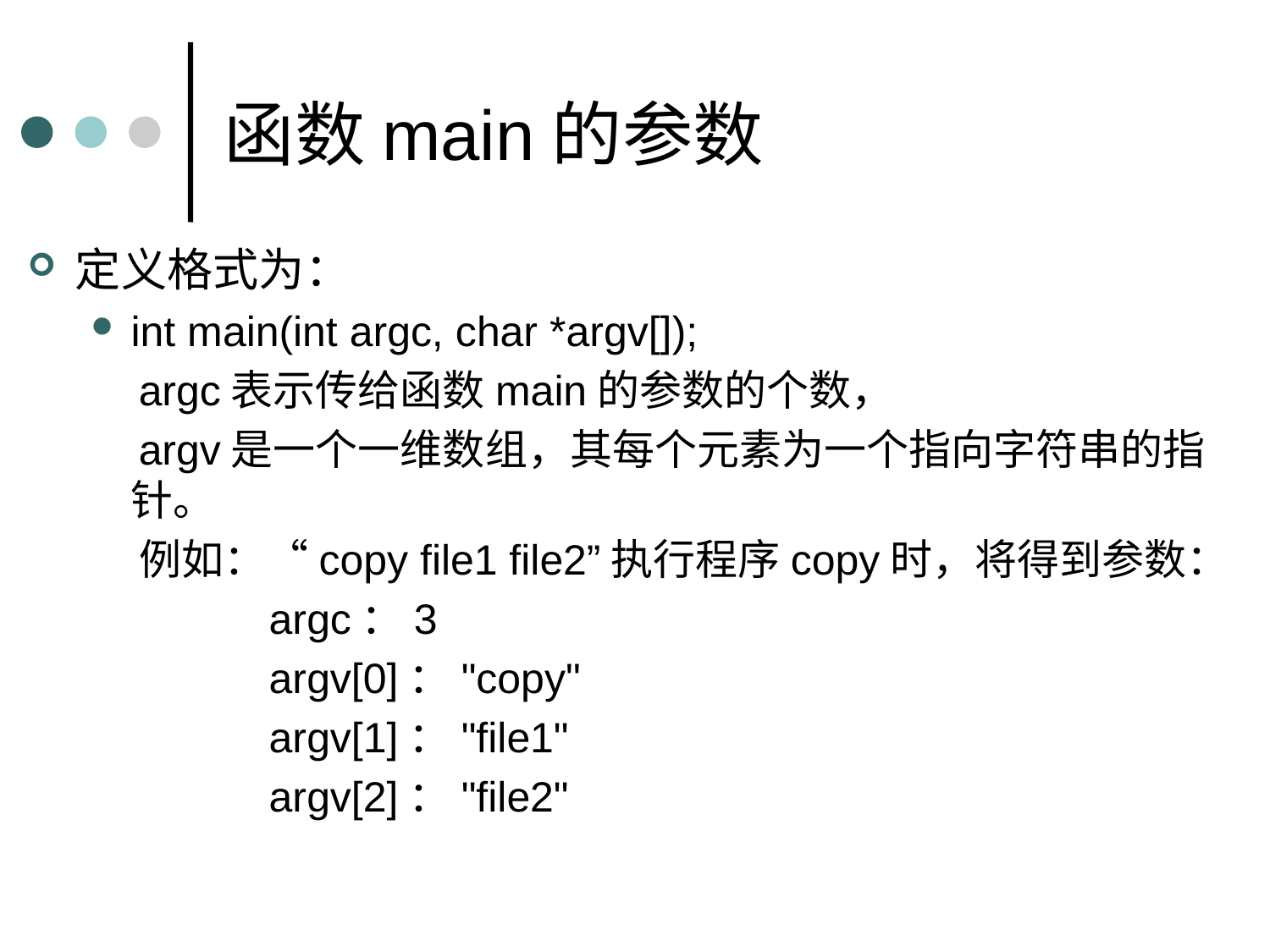

函数main的参数
定义格式为：
int main(int argc, char *argv[]);
    argc表示传给函数main的参数的个数，
    argv是一个一维数组，其每个元素为一个指向字符串的指针。
    例如：“copy file1 file2”执行程序copy时，将得到参数：
               argc：3
               argv[0]："copy"
               argv[1]："file1"
               argv[2]："file2"